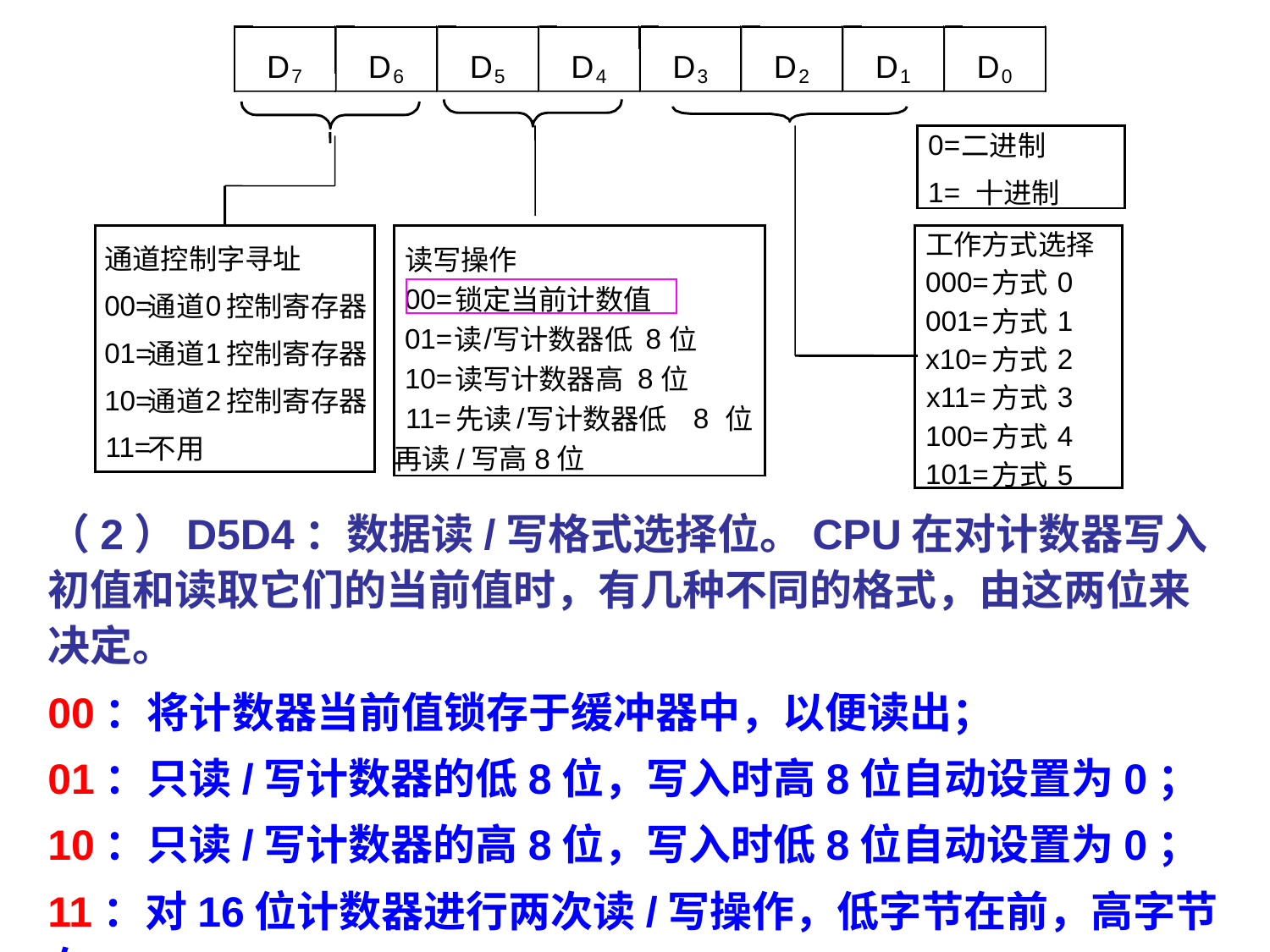

D
D
D
D
D
D
D
D
7
6
5
4
3
2
1
0

0=
二进制
1=
 十进制

通道控制字寻址
00=
0
通道
控制寄存器
01=
1
通道
控制寄存器
10=
2
通道
控制寄存器
11=
不用

读写操作

00=
锁定当前计数值
01=
/
8
读
写计数器低
位
10=
8
读写计数器高
位
11=
/
8
先读
写计数器低
位
再读/写高8位

工作方式选择
000=
0
方式
001=
1
方式
x10=
2
方式
x11=
3
方式
100=
4
方式
101=
5
方式

（2）D5D4：数据读/写格式选择位。CPU在对计数器写入初值和读取它们的当前值时，有几种不同的格式，由这两位来决定。
00：将计数器当前值锁存于缓冲器中，以便读出；
01：只读/写计数器的低8位，写入时高8位自动设置为0；
10：只读/写计数器的高8位，写入时低8位自动设置为0；
11：对16位计数器进行两次读/写操作，低字节在前，高字节在
    后，两次操作的地址相同。